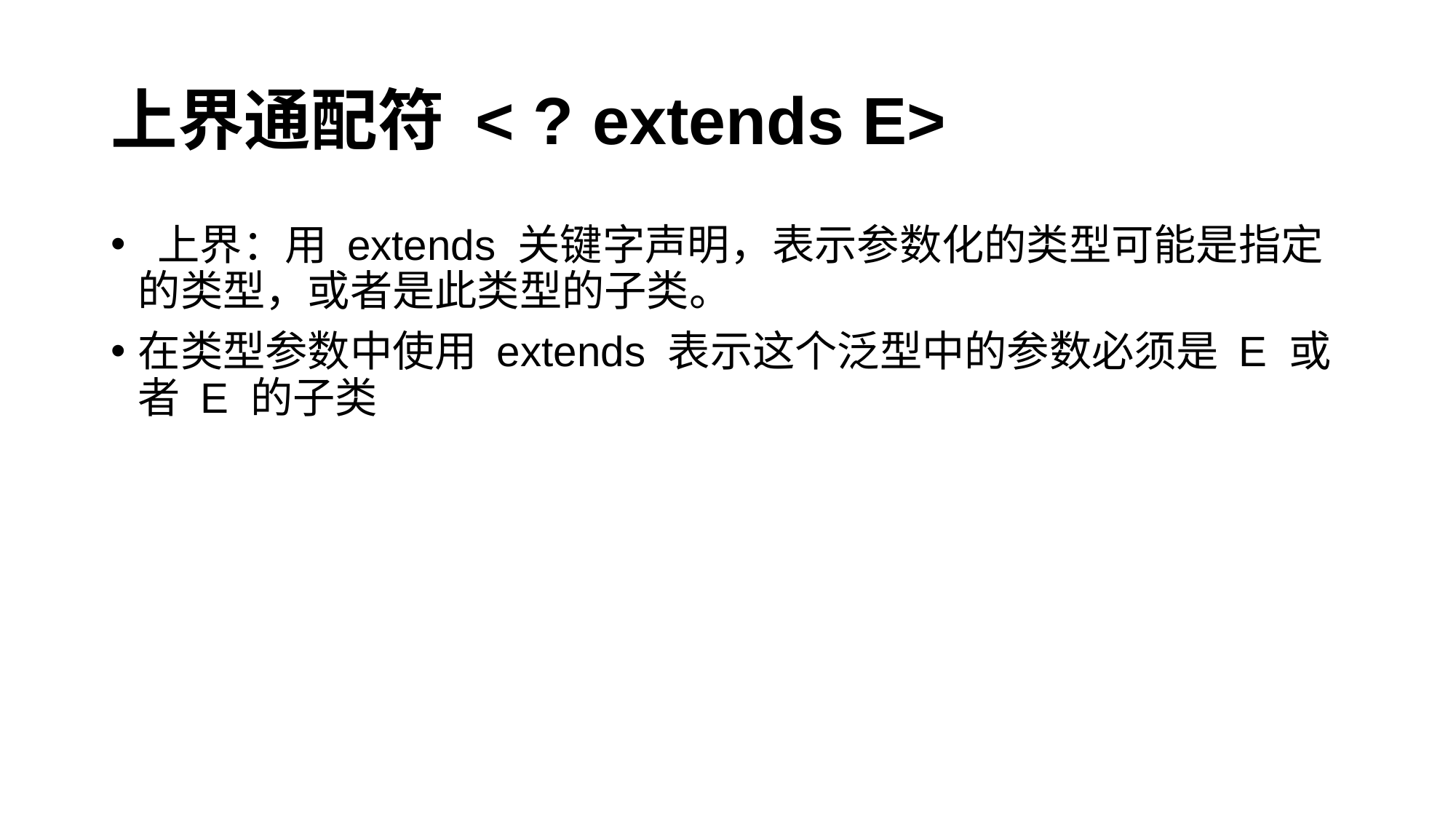

# 上界通配符 < ? extends E>
 上界：用 extends 关键字声明，表示参数化的类型可能是指定的类型，或者是此类型的子类。
在类型参数中使用 extends 表示这个泛型中的参数必须是 E 或者 E 的子类